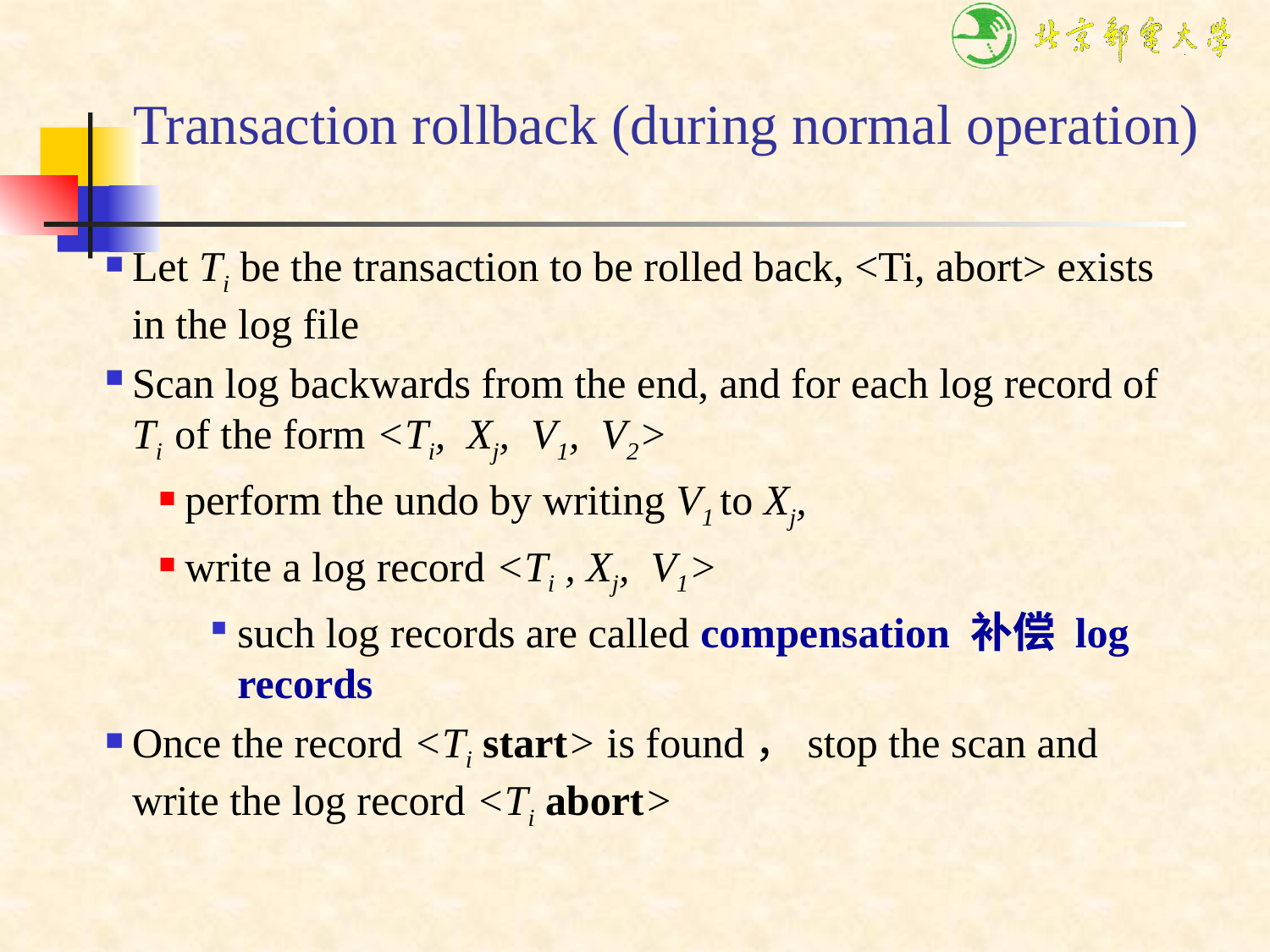

# Transaction rollback (during normal operation)
Let Ti be the transaction to be rolled back, <Ti, abort> exists in the log file
Scan log backwards from the end, and for each log record of Ti  of the form <Ti,  Xj,  V1,  V2>
perform the undo by writing V1 to Xj,
write a log record <Ti , Xj,  V1>
such log records are called compensation 补偿 log records
Once the record <Ti start> is found，stop the scan and write the log record <Ti abort>
34